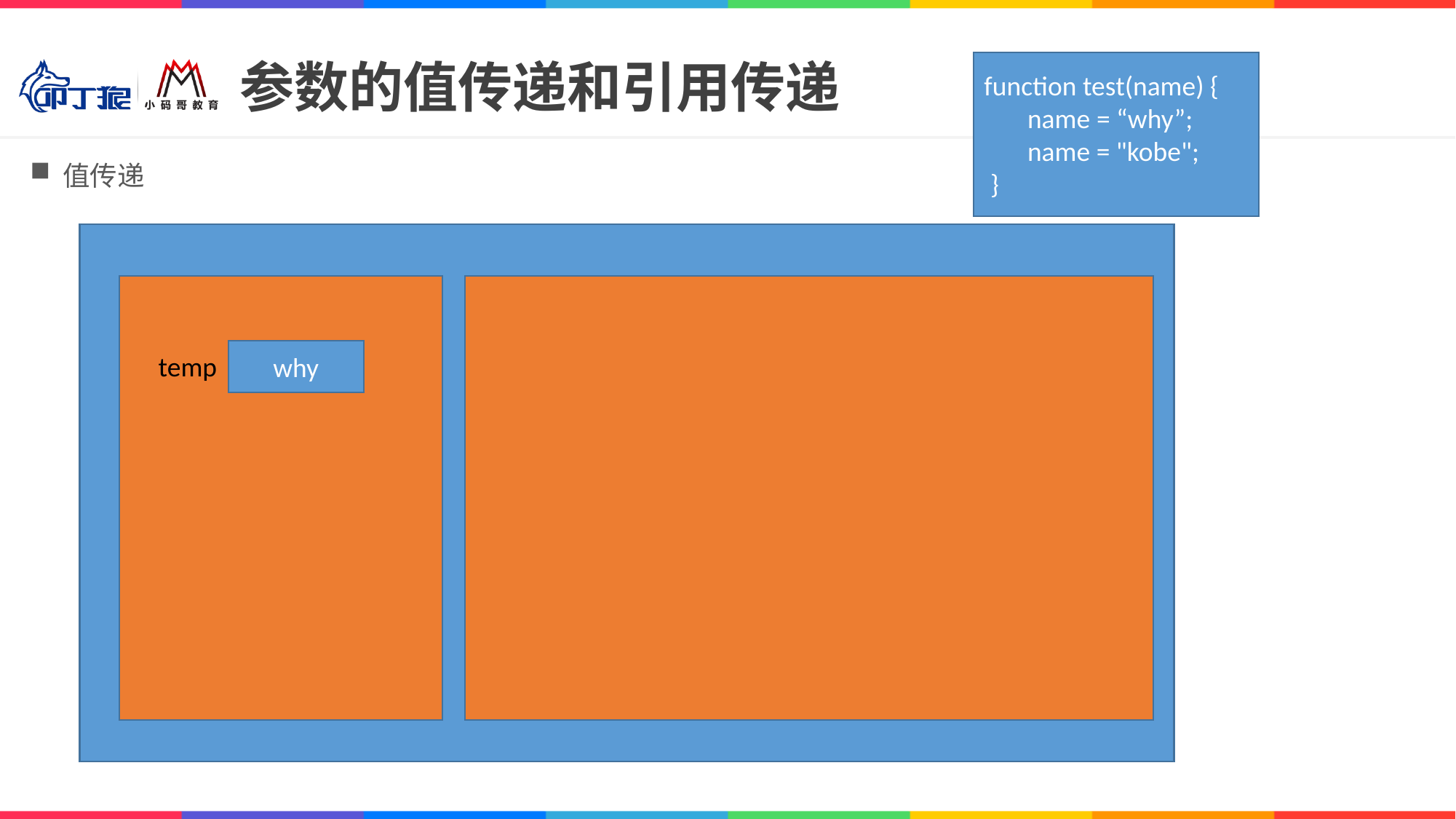

# 参数的值传递和引用传递
function test(name) {
       name = “why”;
       name = "kobe";
 }
值传递

why
temp